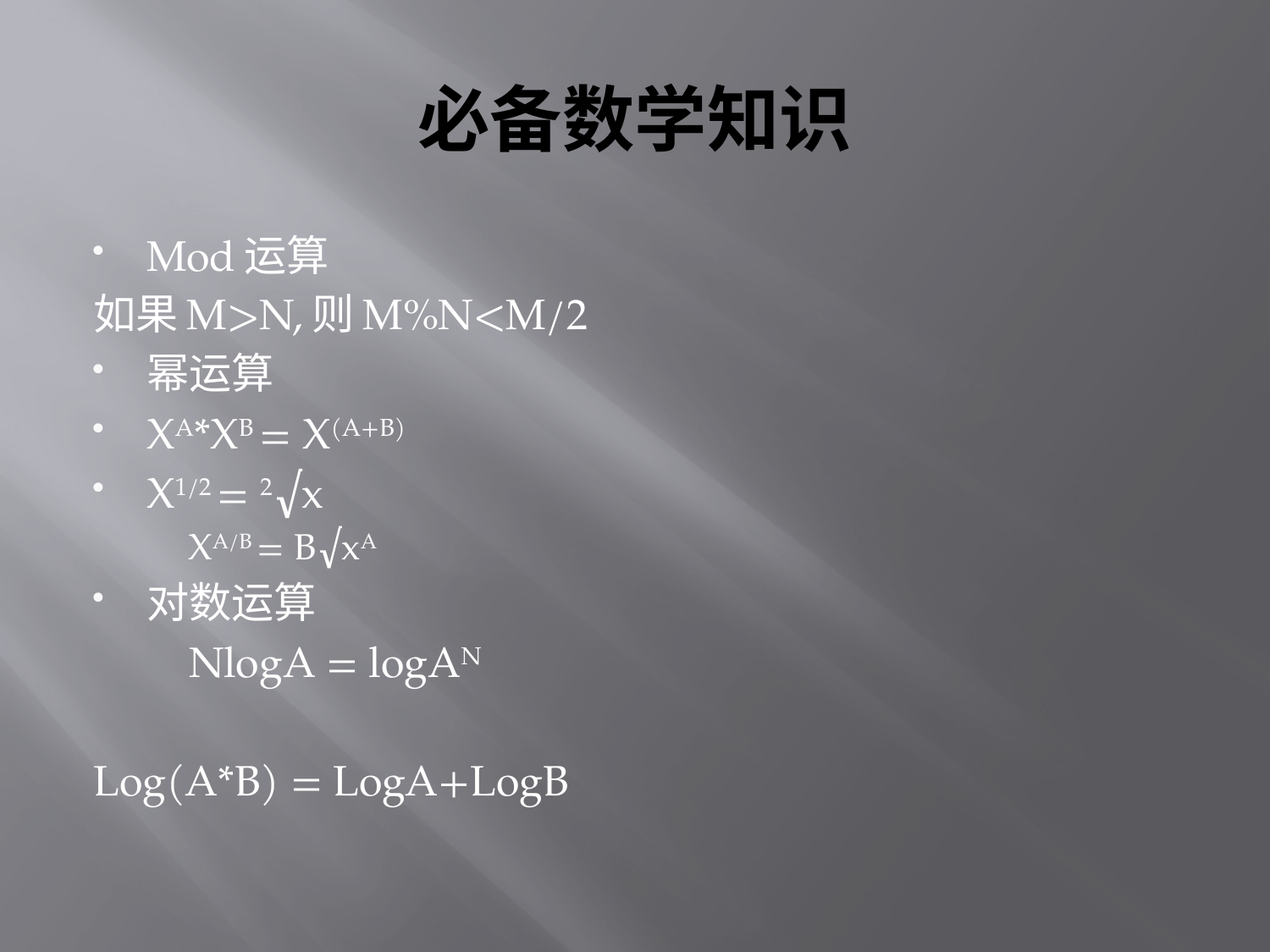

# 必备数学知识
Mod运算
	如果M>N,则M%N<M/2
幂运算
	XA*XB = X(A+B)
	X1/2 = 2√x
    XA/B = B√xA
对数运算
         NlogA = logAN

	Log(A*B) = LogA+LogB